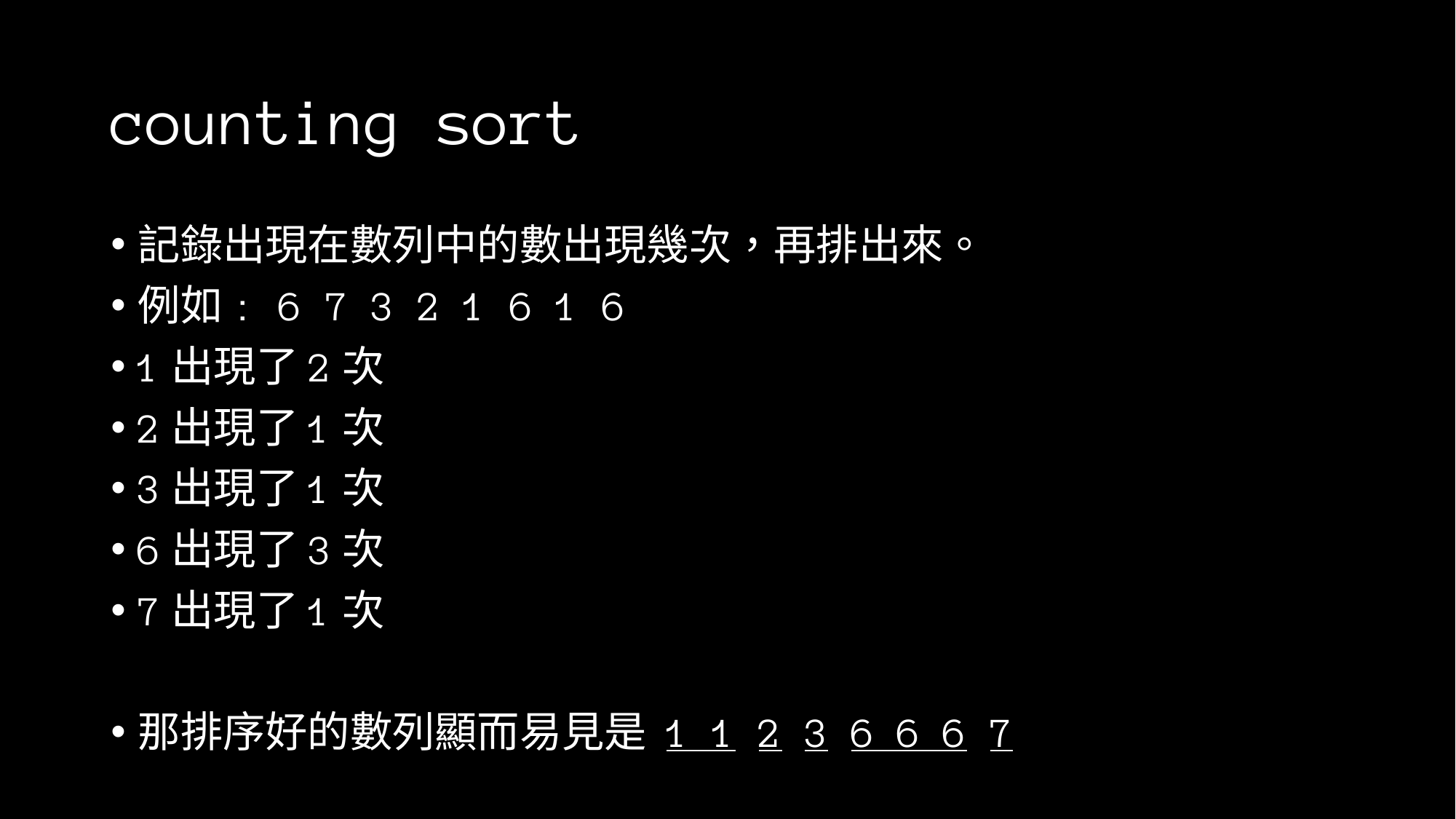

# counting sort
記錄出現在數列中的數出現幾次，再排出來。
例如: 6 7 3 2 1 6 1 6
1出現了2次
2出現了1次
3出現了1次
6出現了3次
7出現了1次

那排序好的數列顯而易見是 1 1 2 3 6 6 6 7